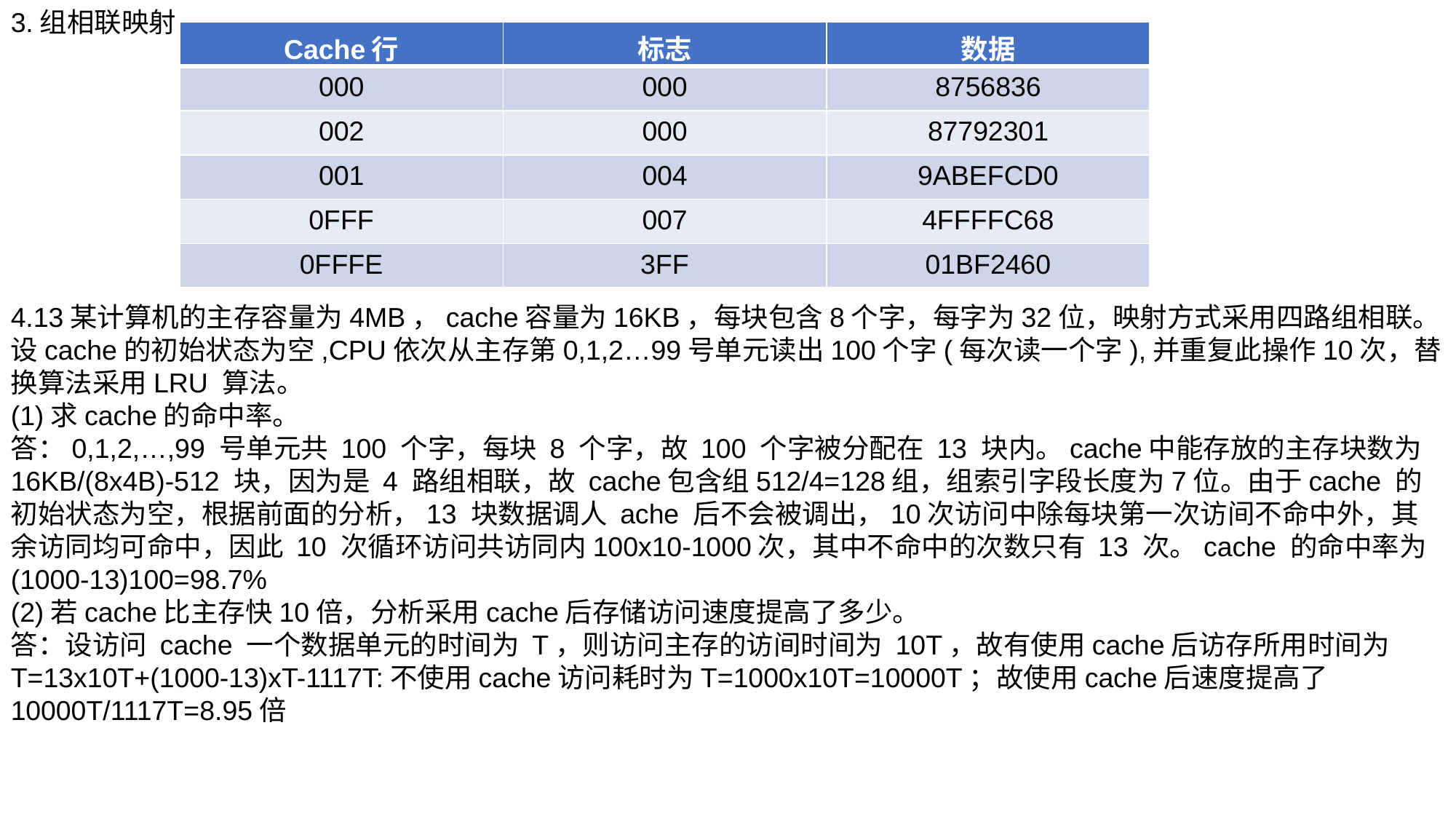

3.组相联映射

4.13某计算机的主存容量为4MB，cache容量为16KB，每块包含8个字，每字为32位，映射方式采用四路组相联。设cache的初始状态为空,CPU依次从主存第0,1,2…99号单元读出100个字(每次读一个字),并重复此操作10次，替换算法采用LRU 算法。
(1)求cache的命中率。
答：0,1,2,…,99 号单元共 100 个字，每块 8 个字，故 100 个字被分配在 13 块内。cache中能存放的主存块数为16KB/(8x4B)-512 块，因为是 4 路组相联，故 cache包含组512/4=128组，组索引字段长度为7位。由于cache 的初始状态为空，根据前面的分析，13 块数据调人 ache 后不会被调出，10次访问中除每块第一次访间不命中外，其余访同均可命中，因此 10 次循环访问共访同内100x10-1000次，其中不命中的次数只有 13 次。cache 的命中率为(1000-13)100=98.7%
(2)若cache比主存快10倍，分析采用cache后存储访问速度提高了多少。
答：设访问 cache 一个数据单元的时间为 T，则访问主存的访间时间为 10T，故有使用cache后访存所用时间为T=13x10T+(1000-13)xT-1117T:不使用cache访问耗时为T=1000x10T=10000T；故使用cache后速度提高了10000T/1117T=8.95倍
| Cache行 | 标志 | 数据 |
| --- | --- | --- |
| 000 | 000 | 8756836 |
| 002 | 000 | 87792301 |
| 001 | 004 | 9ABEFCD0 |
| 0FFF | 007 | 4FFFFC68 |
| 0FFFE | 3FF | 01BF2460 |